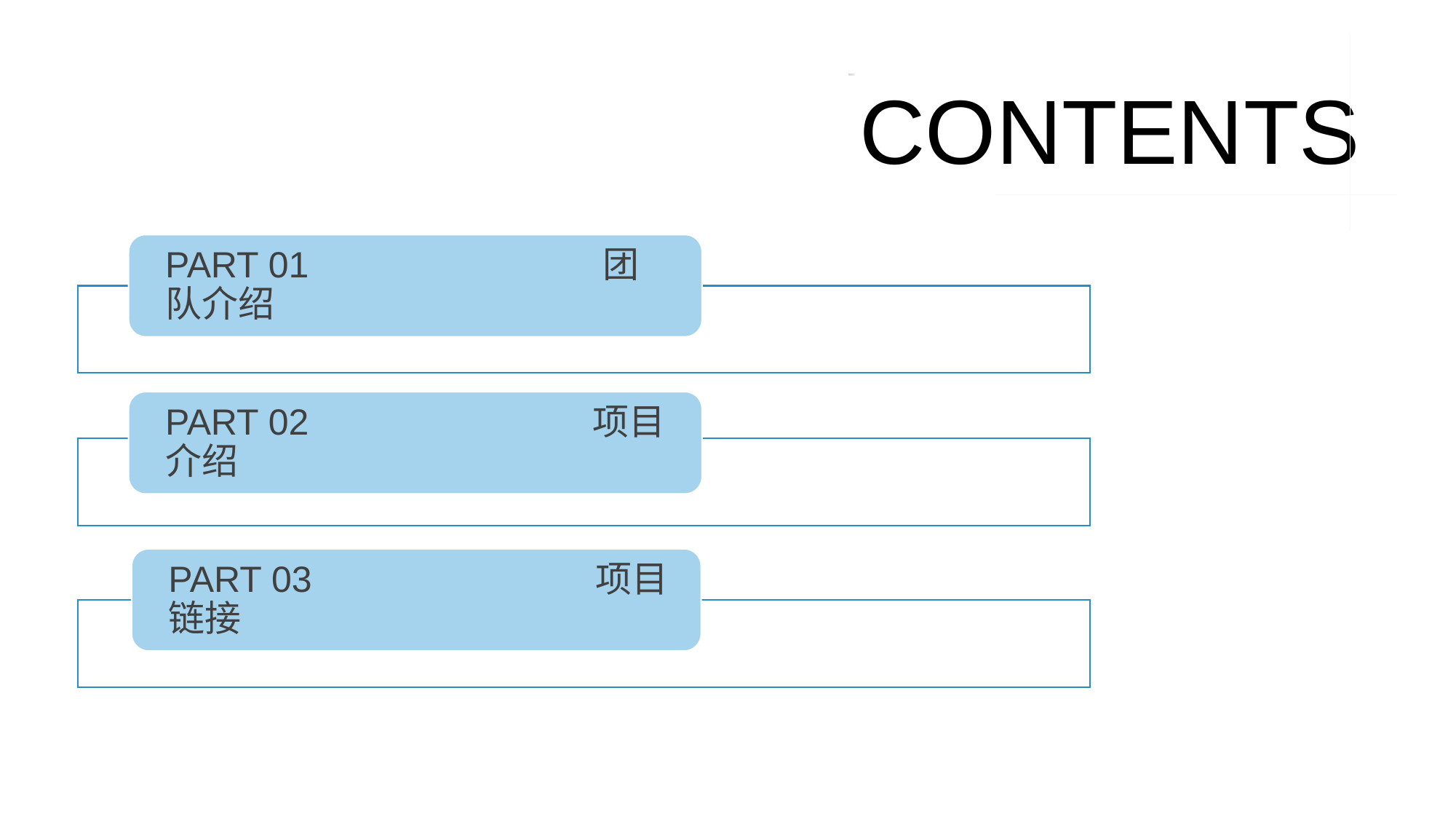

CONTENTS
PART 01                            团队介绍
PART 02                           项目介绍
PART 03                           项目链接